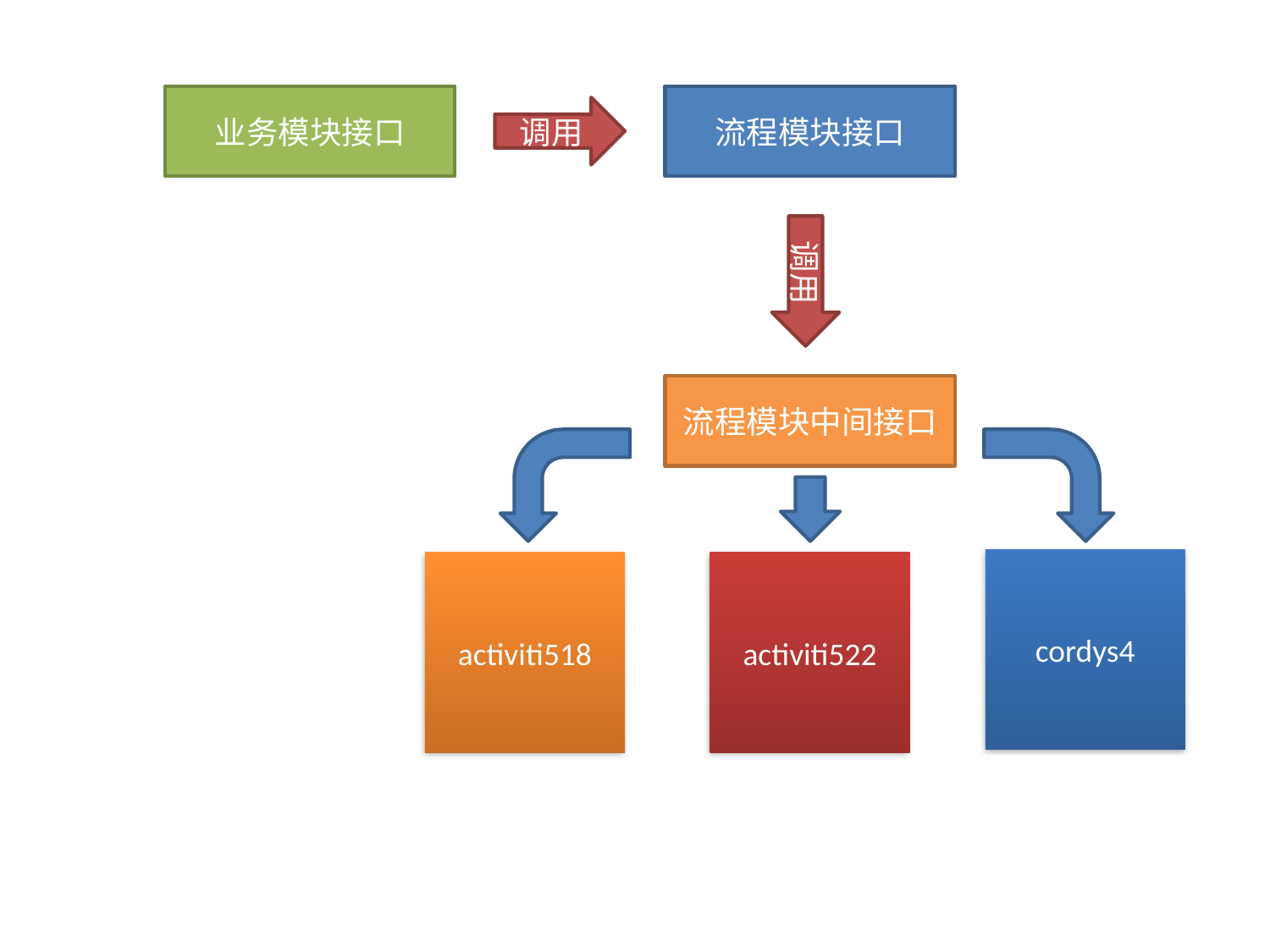

业务模块接口
流程模块接口
调用
调用
流程模块中间接口

cordys4
activiti518
activiti522